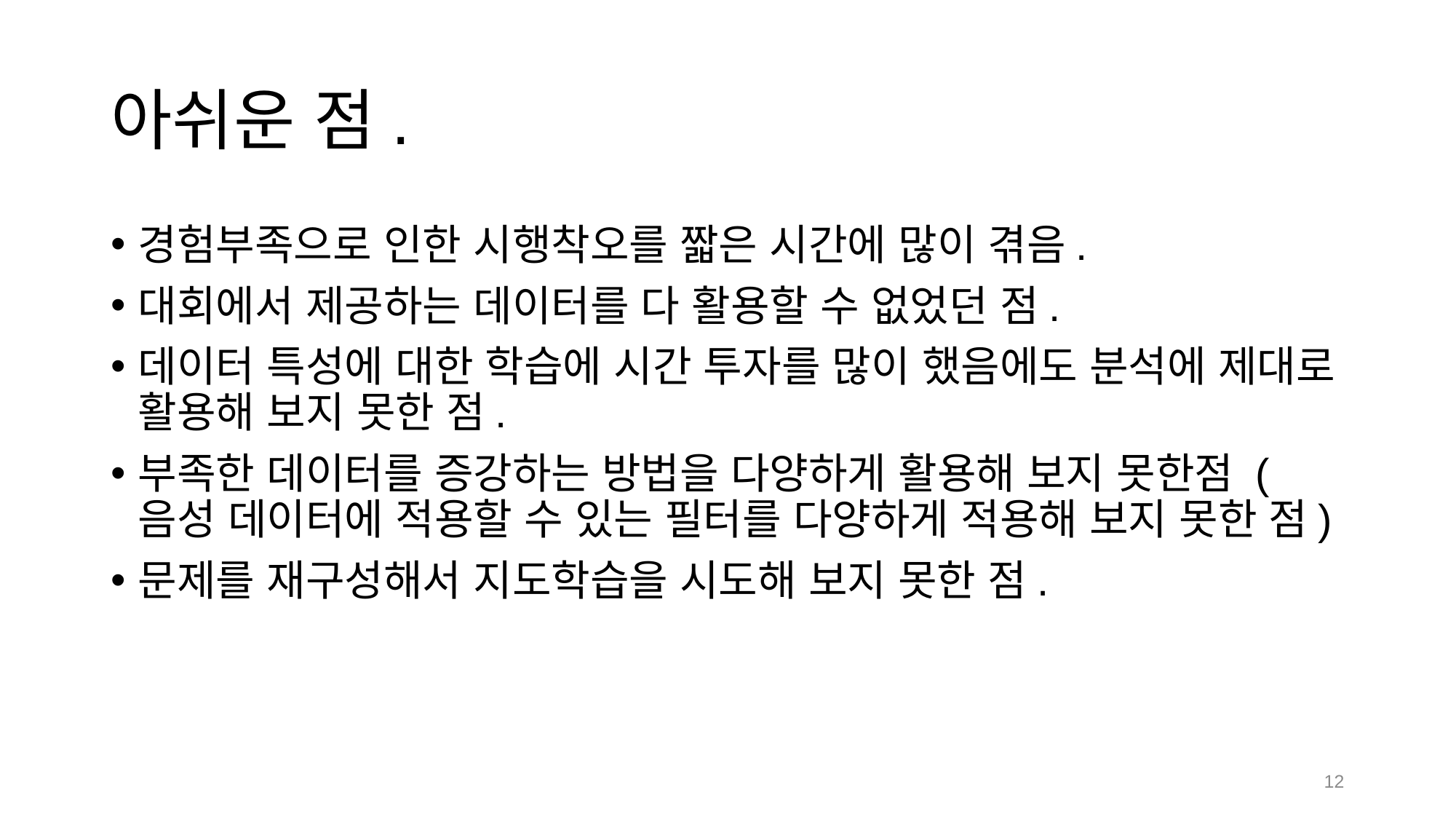

# 아쉬운 점.
경험부족으로 인한 시행착오를 짧은 시간에 많이 겪음.
대회에서 제공하는 데이터를 다 활용할 수 없었던 점.
데이터 특성에 대한 학습에 시간 투자를 많이 했음에도 분석에 제대로 활용해 보지 못한 점.
부족한 데이터를 증강하는 방법을 다양하게 활용해 보지 못한점 (음성 데이터에 적용할 수 있는 필터를 다양하게 적용해 보지 못한 점)
문제를 재구성해서 지도학습을 시도해 보지 못한 점.
12